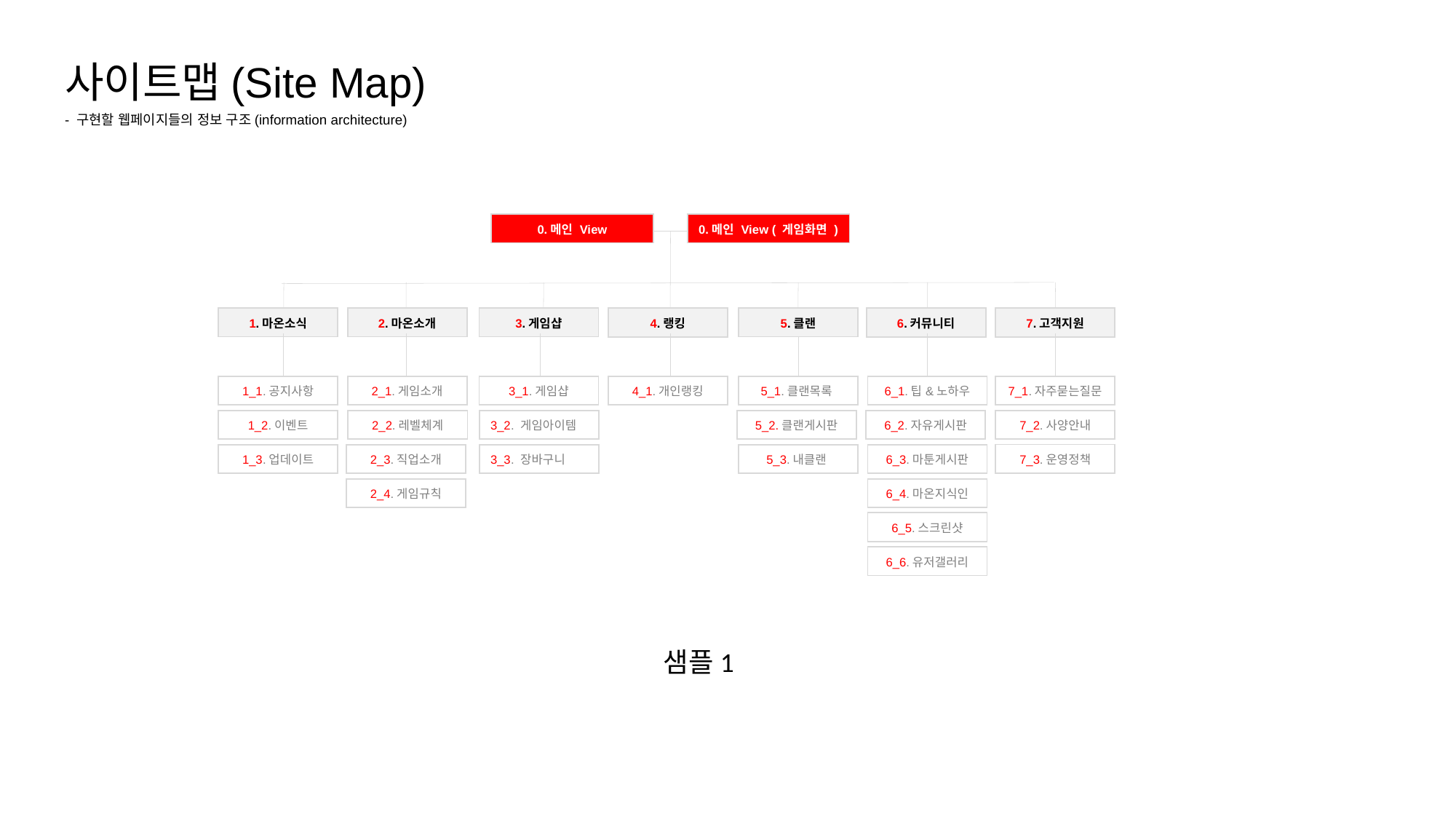

사이트맵(Site Map)
- 구현할 웹페이지들의 정보 구조(information architecture)
| 0.메인 View |
| --- |
| 0.메인 View ( 게임화면 ) |
| --- |
| 1.마온소식 |
| --- |
| 2.마온소개 |
| --- |
| 3.게임샵 |
| --- |
| 5.클랜 |
| --- |
| 4.랭킹 |
| --- |
| 6.커뮤니티 |
| --- |
| 7.고객지원 |
| --- |
| 1\_1.공지사항 |
| --- |
| 2\_1.게임소개 |
| --- |
| 3\_1.게임샵 |
| --- |
| 4\_1.개인랭킹 |
| --- |
| 5\_1.클랜목록 |
| --- |
| 6\_1.팁&노하우 |
| --- |
| 7\_1.자주묻는질문 |
| --- |
| 3\_2. 게임아이템 |
| --- |
| 7\_2.사양안내 |
| --- |
| 1\_2.이벤트 |
| --- |
| 2\_2.레벨체계 |
| --- |
| 5\_2.클랜게시판 |
| --- |
| 6\_2.자유게시판 |
| --- |
| 7\_3.운영정책 |
| --- |
| 2\_3.직업소개 |
| --- |
| 1\_3.업데이트 |
| --- |
| 3\_3. 장바구니 |
| --- |
| 5\_3.내클랜 |
| --- |
| 6\_3.마툰게시판 |
| --- |
| 2\_4.게임규칙 |
| --- |
| 6\_4.마온지식인 |
| --- |
| 6\_5.스크린샷 |
| --- |
| 6\_6.유저갤러리 |
| --- |
샘플1